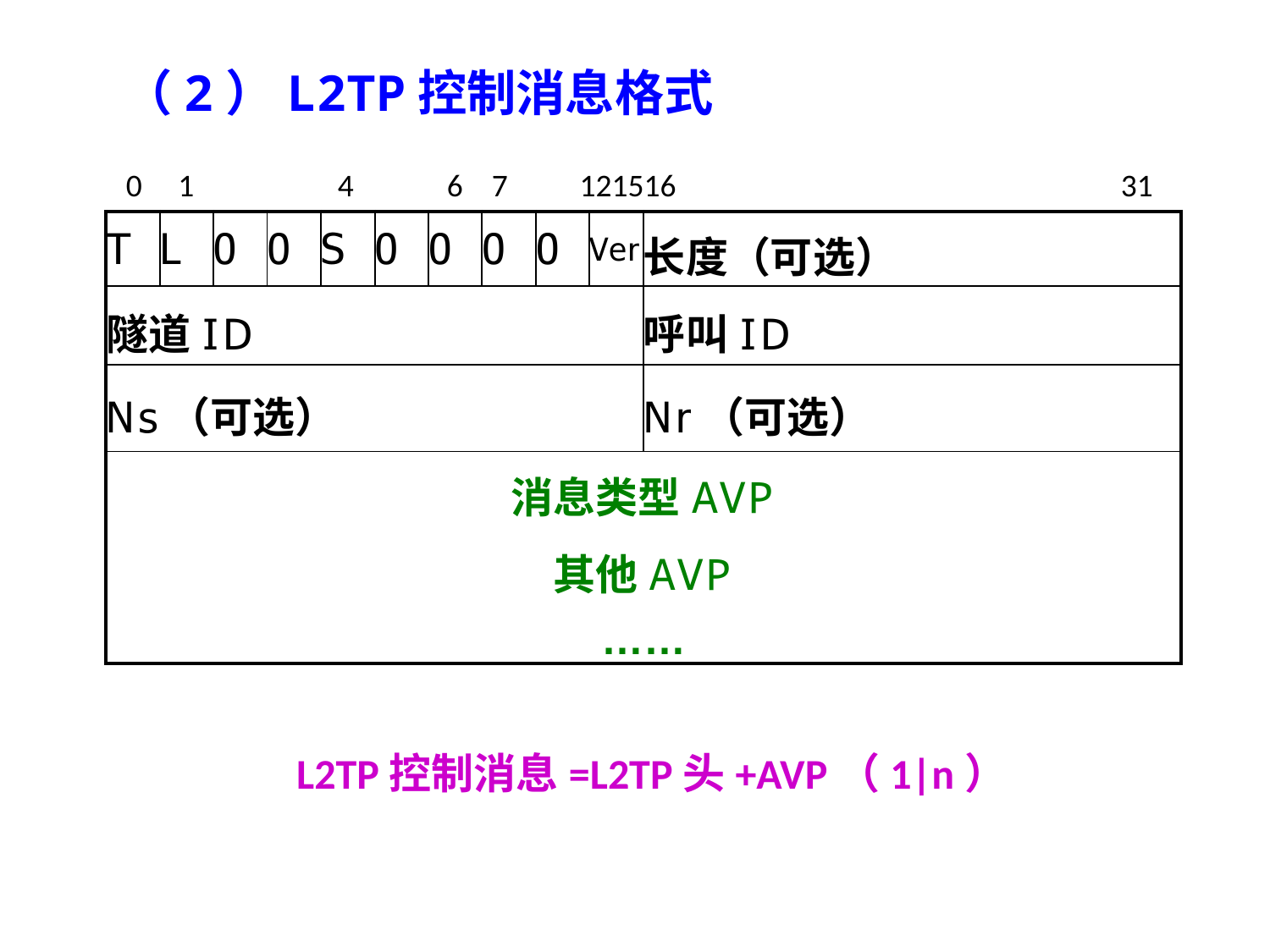

（2）L2TP控制消息格式
  0     1                    4             6    7          121516                                                              31
| T | L | 0 | 0 | S | 0 | 0 | 0 | 0 | Ver | 长度（可选） |
| --- | --- | --- | --- | --- | --- | --- | --- | --- | --- | --- |
| 隧道ID |  |  |  |  |  |  |  |  |  | 呼叫ID |
| Ns（可选） |  |  |  |  |  |  |  |  |  | Nr（可选） |
| 消息类型AVP 其他AVP …… |  |  |  |  |  |  |  |  |  |  |
L2TP控制消息=L2TP头+AVP（1|n）